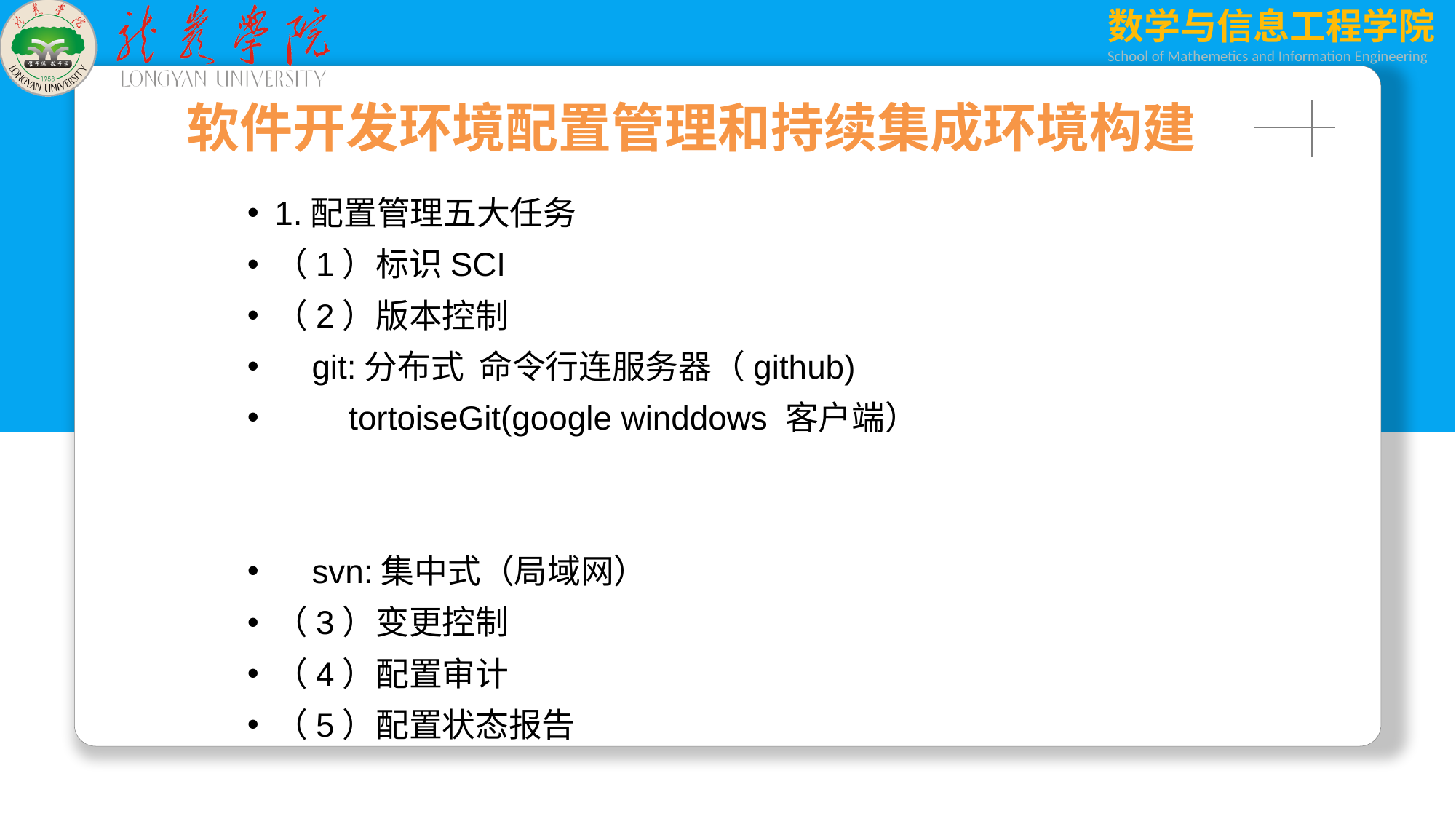

# 软件开发环境配置管理和持续集成环境构建
1.配置管理五大任务
（1）标识SCI
（2）版本控制
    git:分布式  命令行连服务器（github)
        tortoiseGit(google winddows 客户端）

    svn:集中式（局域网）
（3）变更控制
（4）配置审计
（5）配置状态报告